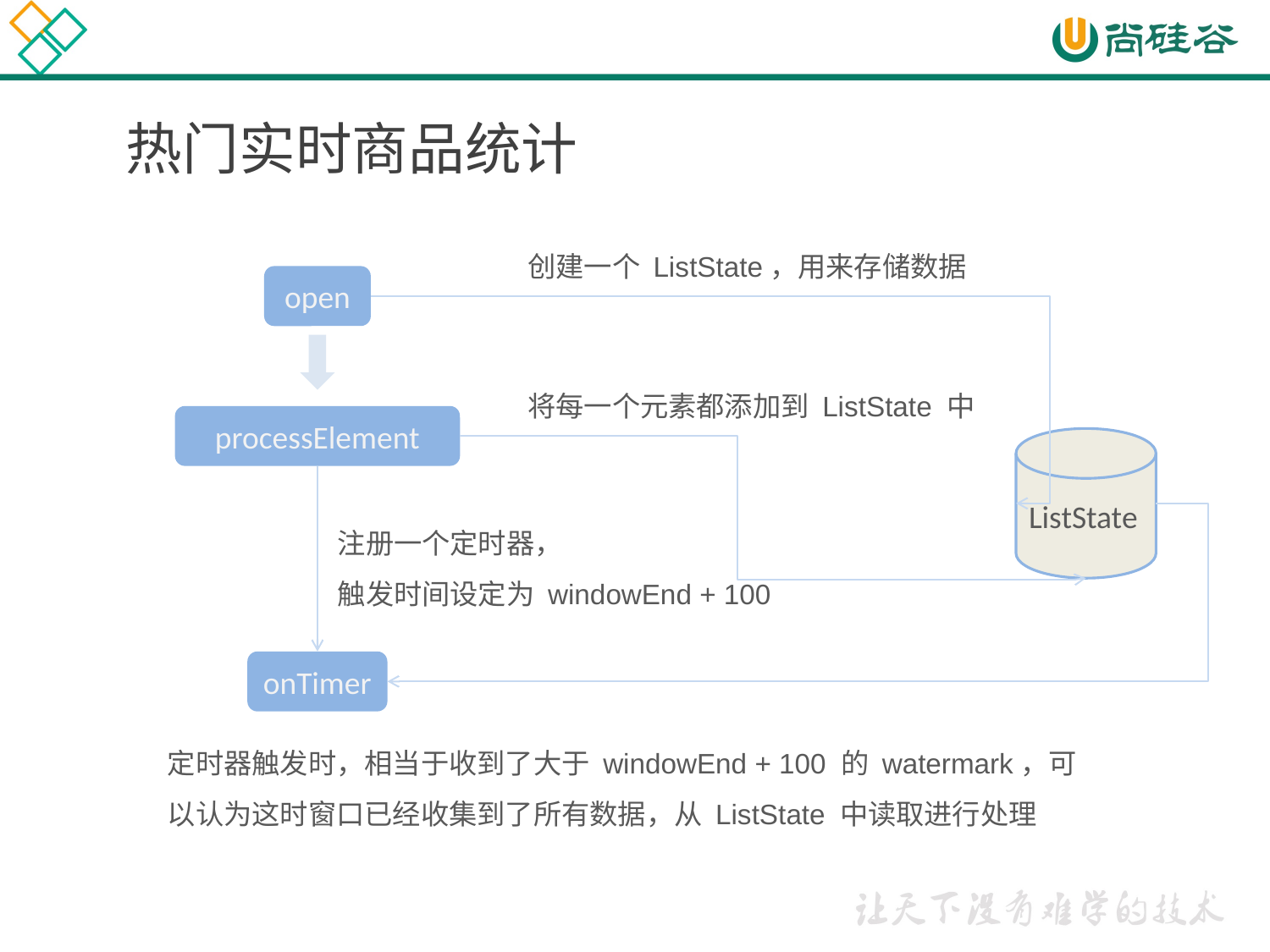

# 热门实时商品统计
创建一个 ListState，用来存储数据
open

将每一个元素都添加到 ListState 中
processElement
ListState
注册一个定时器，
触发时间设定为 windowEnd + 100
onTimer
定时器触发时，相当于收到了大于 windowEnd + 100 的 watermark，可以认为这时窗口已经收集到了所有数据，从 ListState 中读取进行处理